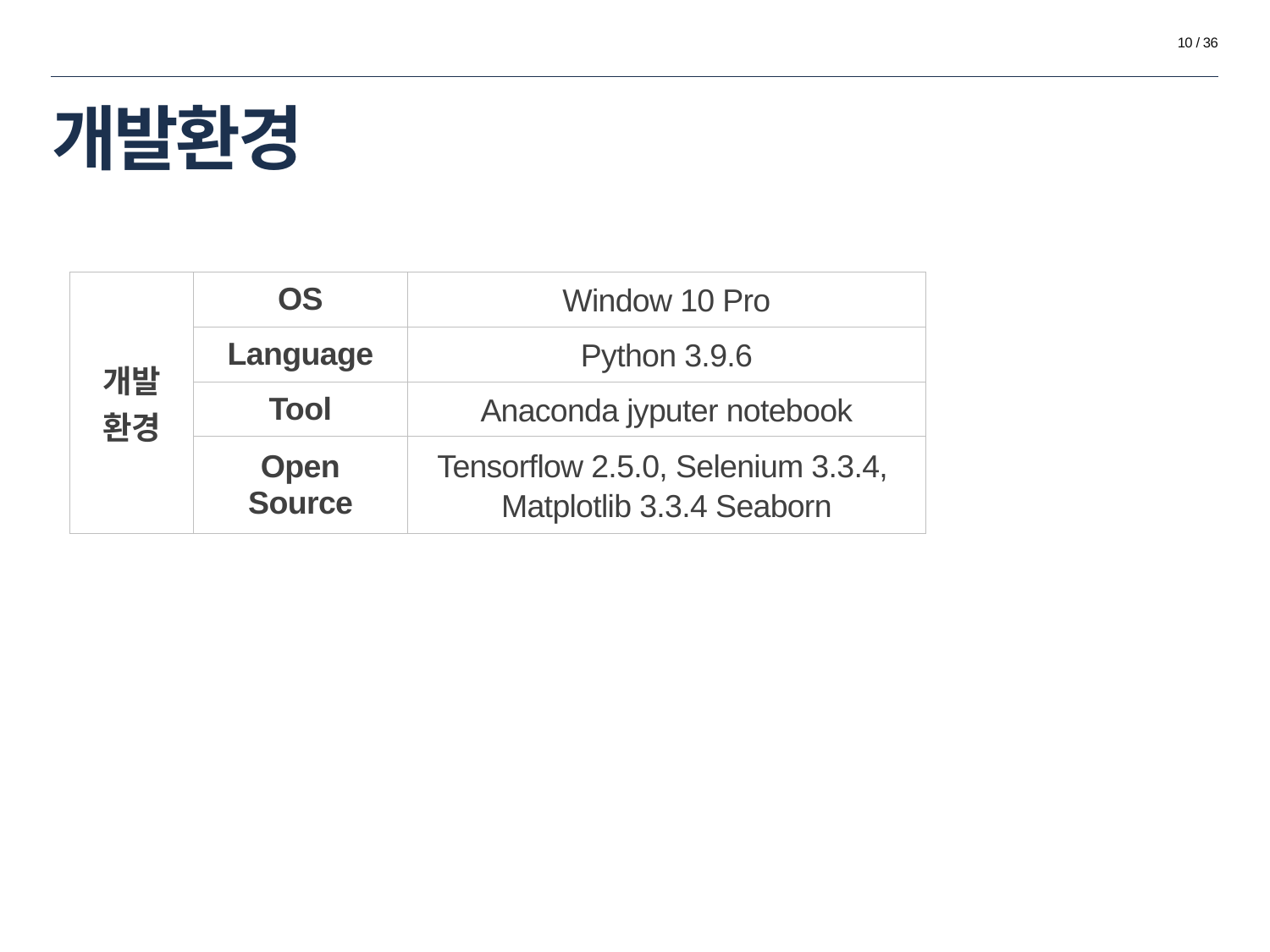

10 / 36
개발환경
| 개발 환경 | OS | Window 10 Pro |
| --- | --- | --- |
|  | Language | Python 3.9.6 |
|  | Tool | Anaconda jyputer notebook |
|  | Open Source | Tensorflow 2.5.0, Selenium 3.3.4, Matplotlib 3.3.4 Seaborn |